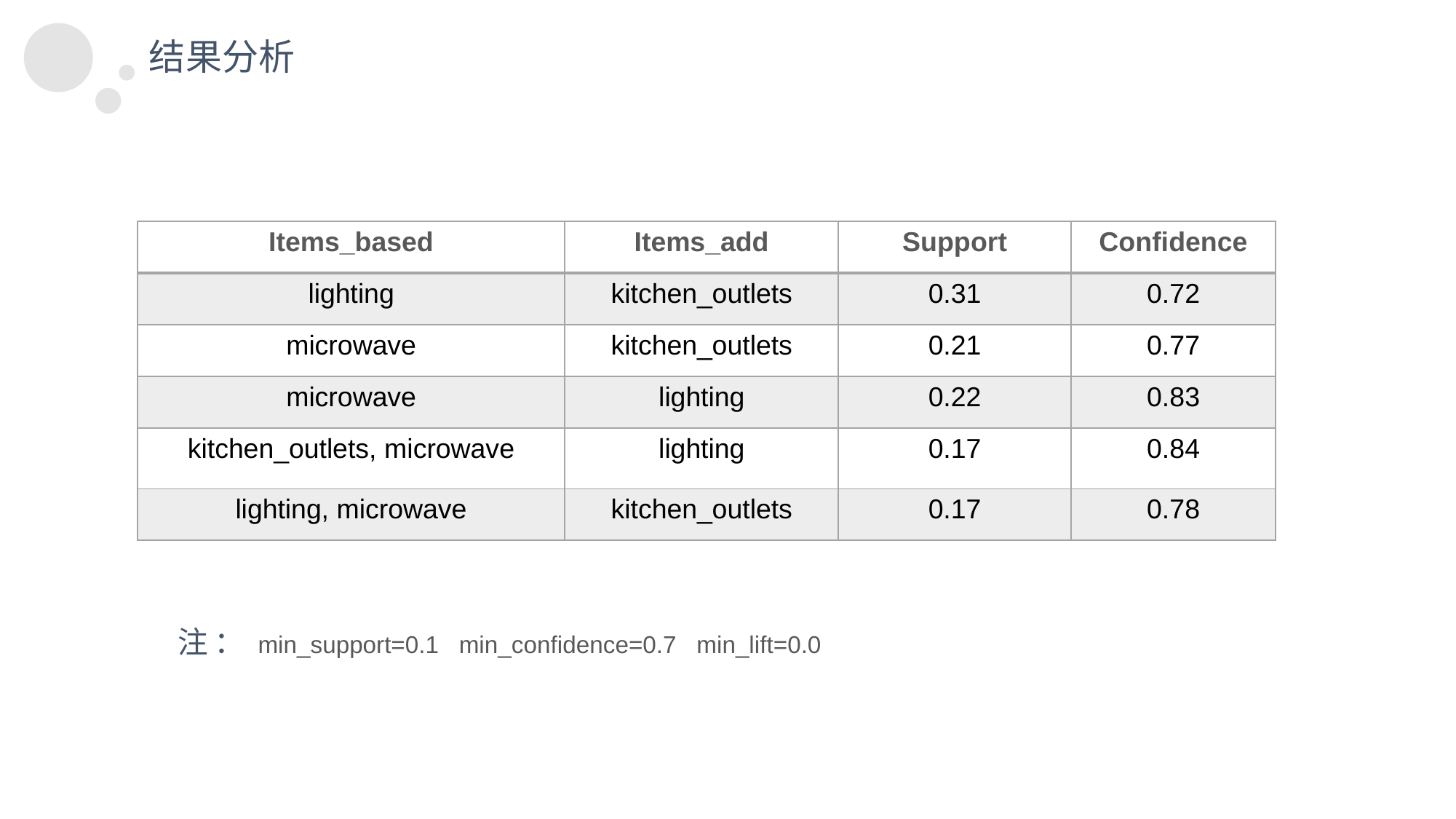

结果分析
| Items\_based | Items\_add | Support | Confidence |
| --- | --- | --- | --- |
| lighting | kitchen\_outlets | 0.31 | 0.72 |
| microwave | kitchen\_outlets | 0.21 | 0.77 |
| microwave | lighting | 0.22 | 0.83 |
| kitchen\_outlets, microwave | lighting | 0.17 | 0.84 |
| lighting, microwave | kitchen\_outlets | 0.17 | 0.78 |
注：min_support=0.1   min_confidence=0.7   min_lift=0.0